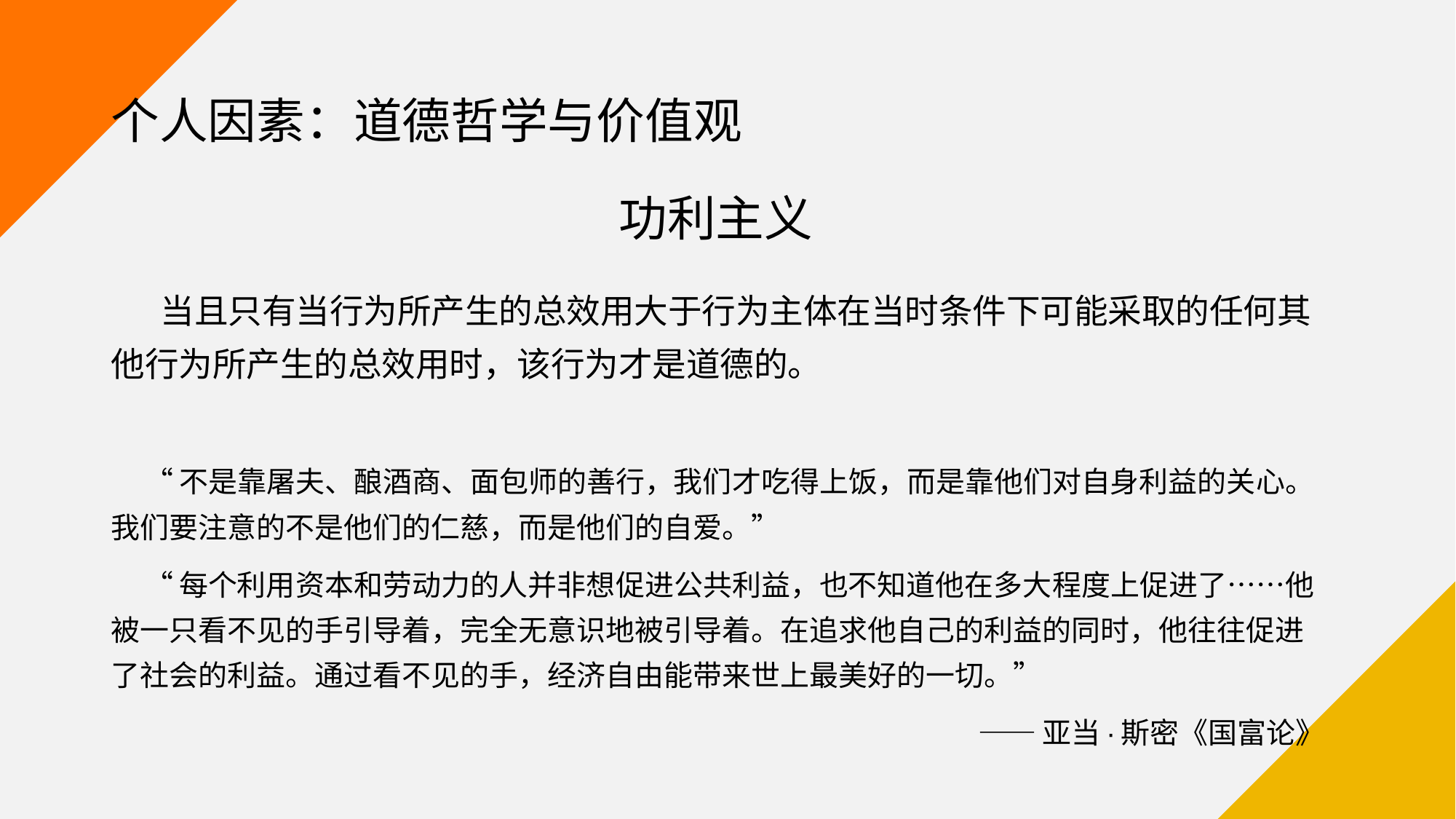

# 个人因素：道德哲学与价值观
功利主义
         当且只有当行为所产生的总效用大于行为主体在当时条件下可能采取的任何其他行为所产生的总效用时，该行为才是道德的。

         “不是靠屠夫、酿酒商、面包师的善行，我们才吃得上饭，而是靠他们对自身利益的关心。我们要注意的不是他们的仁慈，而是他们的自爱。”
         “每个利用资本和劳动力的人并非想促进公共利益，也不知道他在多大程度上促进了……他被一只看不见的手引导着，完全无意识地被引导着。在追求他自己的利益的同时，他往往促进了社会的利益。通过看不见的手，经济自由能带来世上最美好的一切。”
——亚当·斯密《国富论》